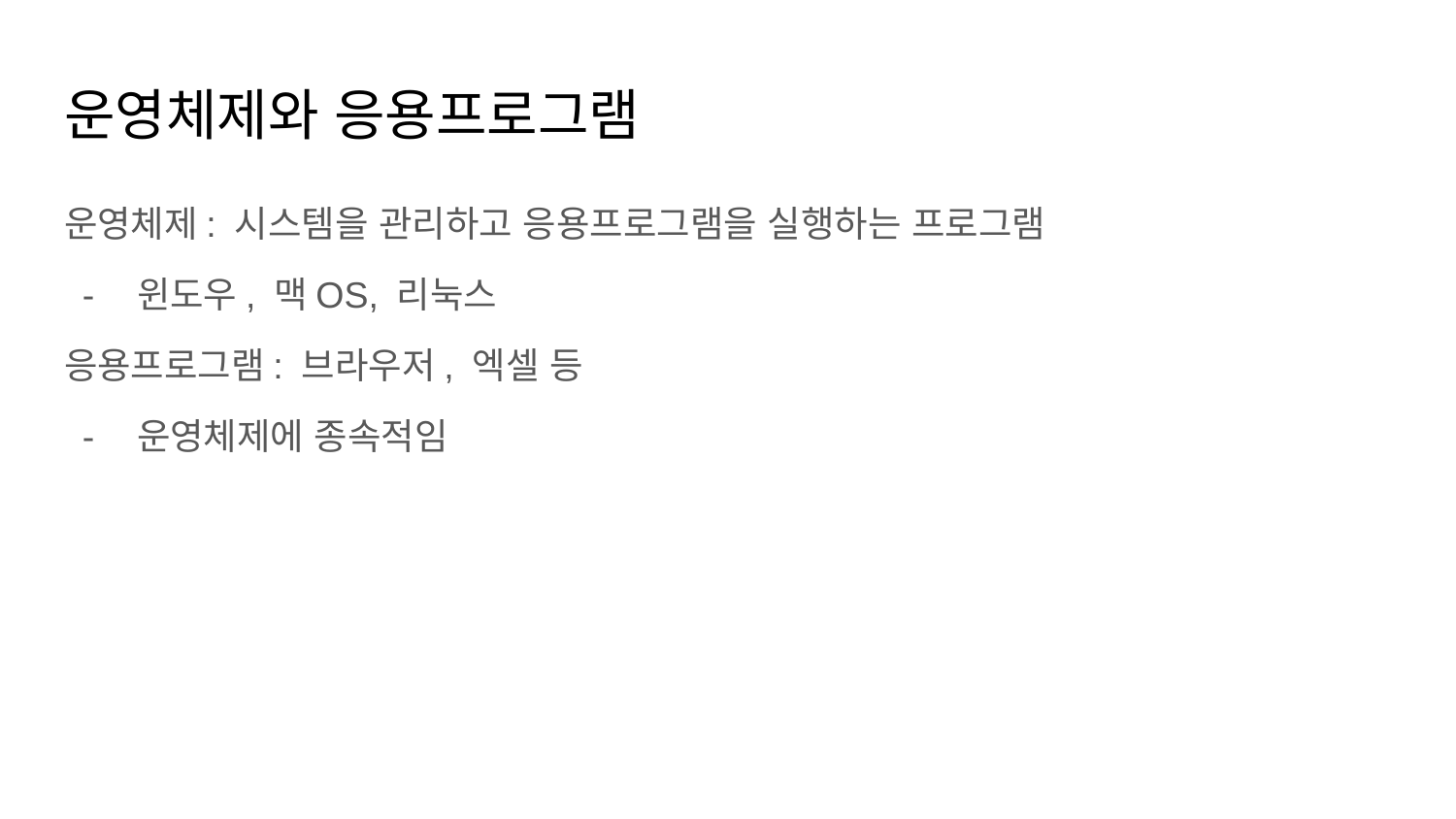

# 운영체제와 응용프로그램
운영체제: 시스템을 관리하고 응용프로그램을 실행하는 프로그램
윈도우, 맥OS, 리눅스
응용프로그램: 브라우저, 엑셀 등
운영체제에 종속적임